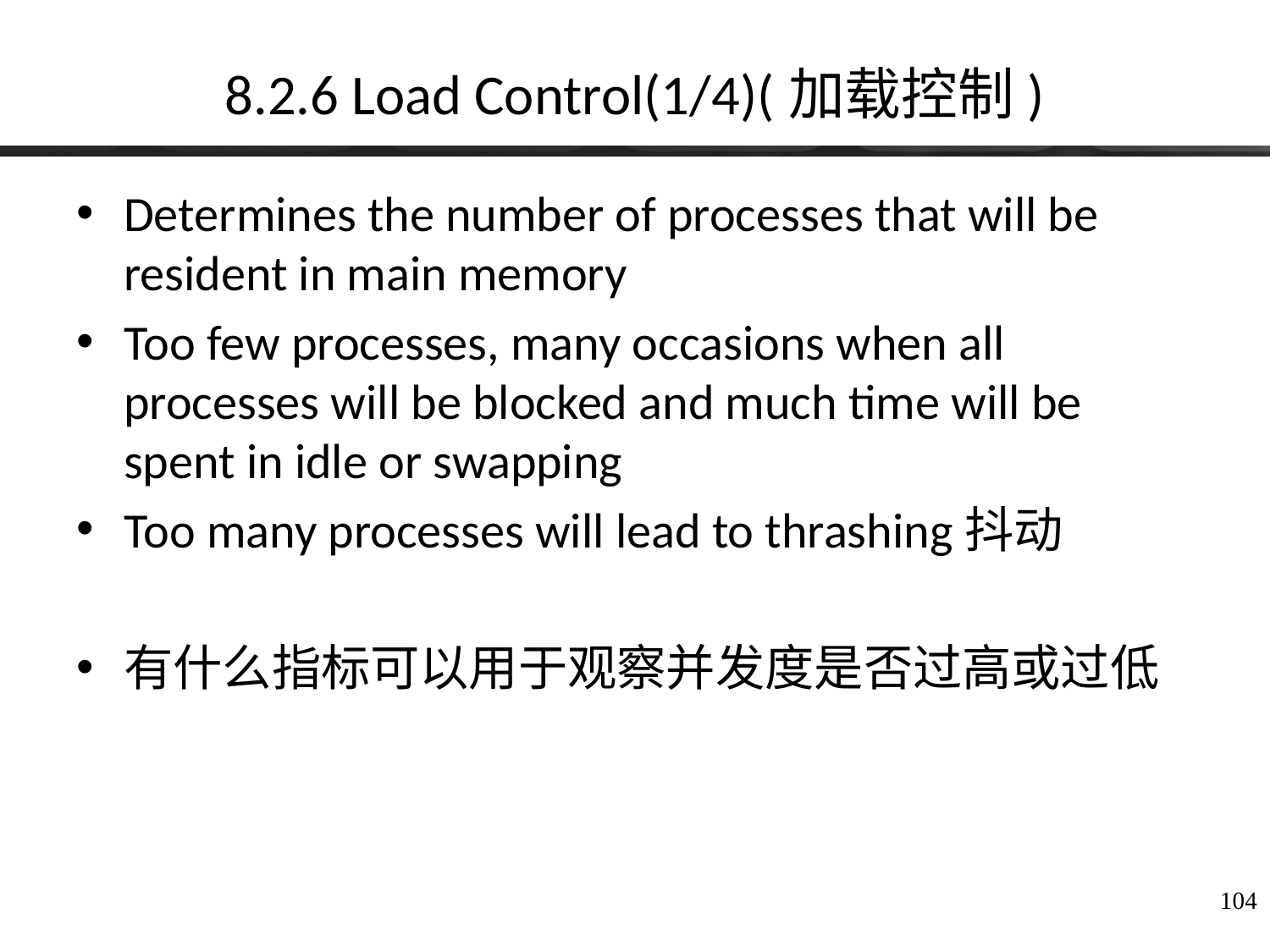

# 8.2.6 Load Control(1/4)(加载控制)
Determines the number of processes that will be resident in main memory
Too few processes, many occasions when all processes will be blocked and much time will be spent in idle or swapping
Too many processes will lead to thrashing抖动

有什么指标可以用于观察并发度是否过高或过低

104